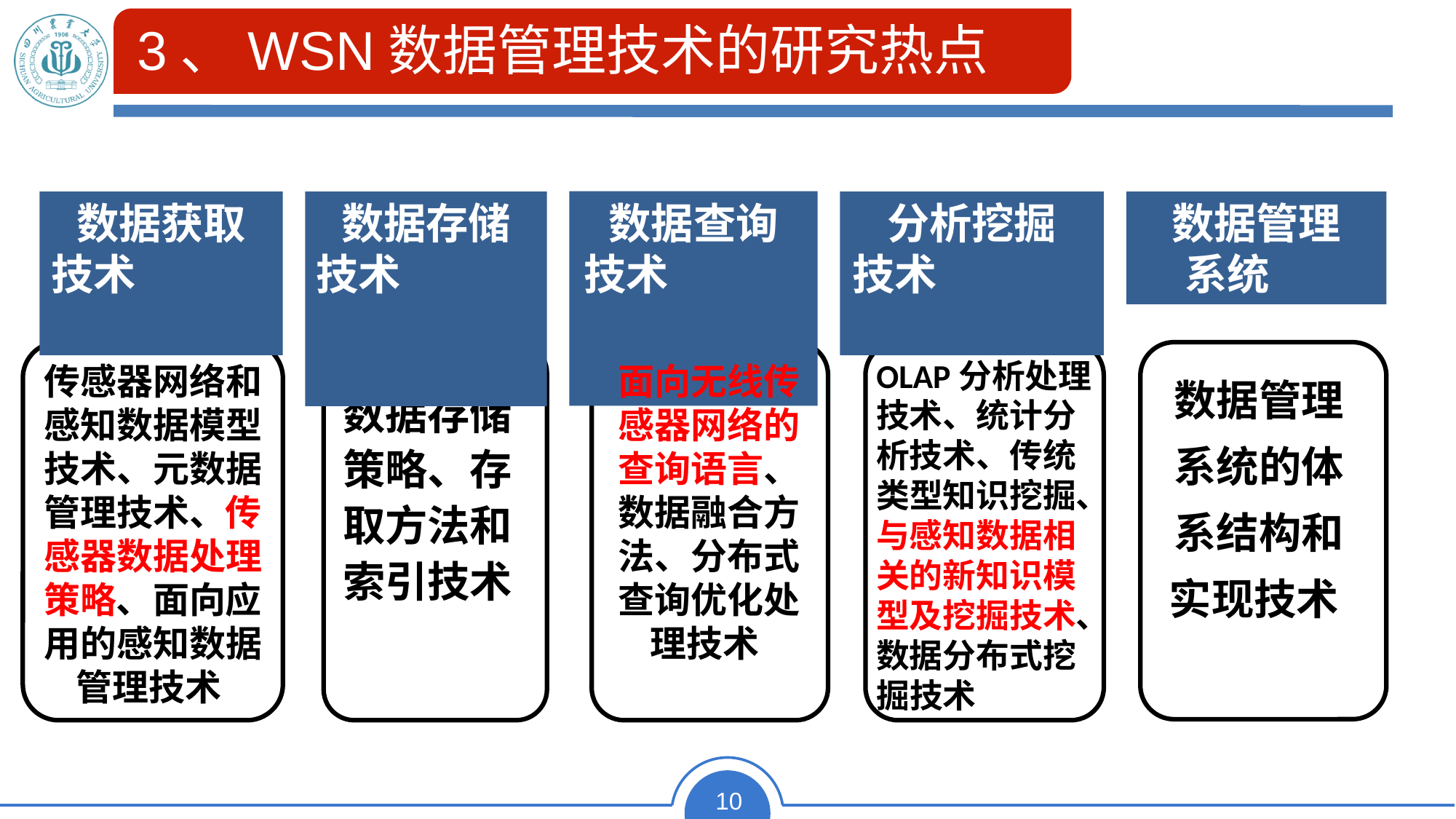

# 3、WSN数据管理技术的研究热点
TEXT
TEXT
TEXT
数据查询
技术
数据获取
技术
数据存储
技术
分析挖掘
技术
数据管理
系统

OLAP分析处理技术、统计分析技术、传统类型知识挖掘、与感知数据相关的新知识模型及挖掘技术、数据分布式挖掘技术
传感器网络和感知数据模型技术、元数据管理技术、传感器数据处理策略、面向应用的感知数据管理技术
面向无线传感器网络的查询语言、数据融合方法、分布式查询优化处
理技术
数据管理系统的体系结构和实现技术
数据存储策略、存取方法和索引技术